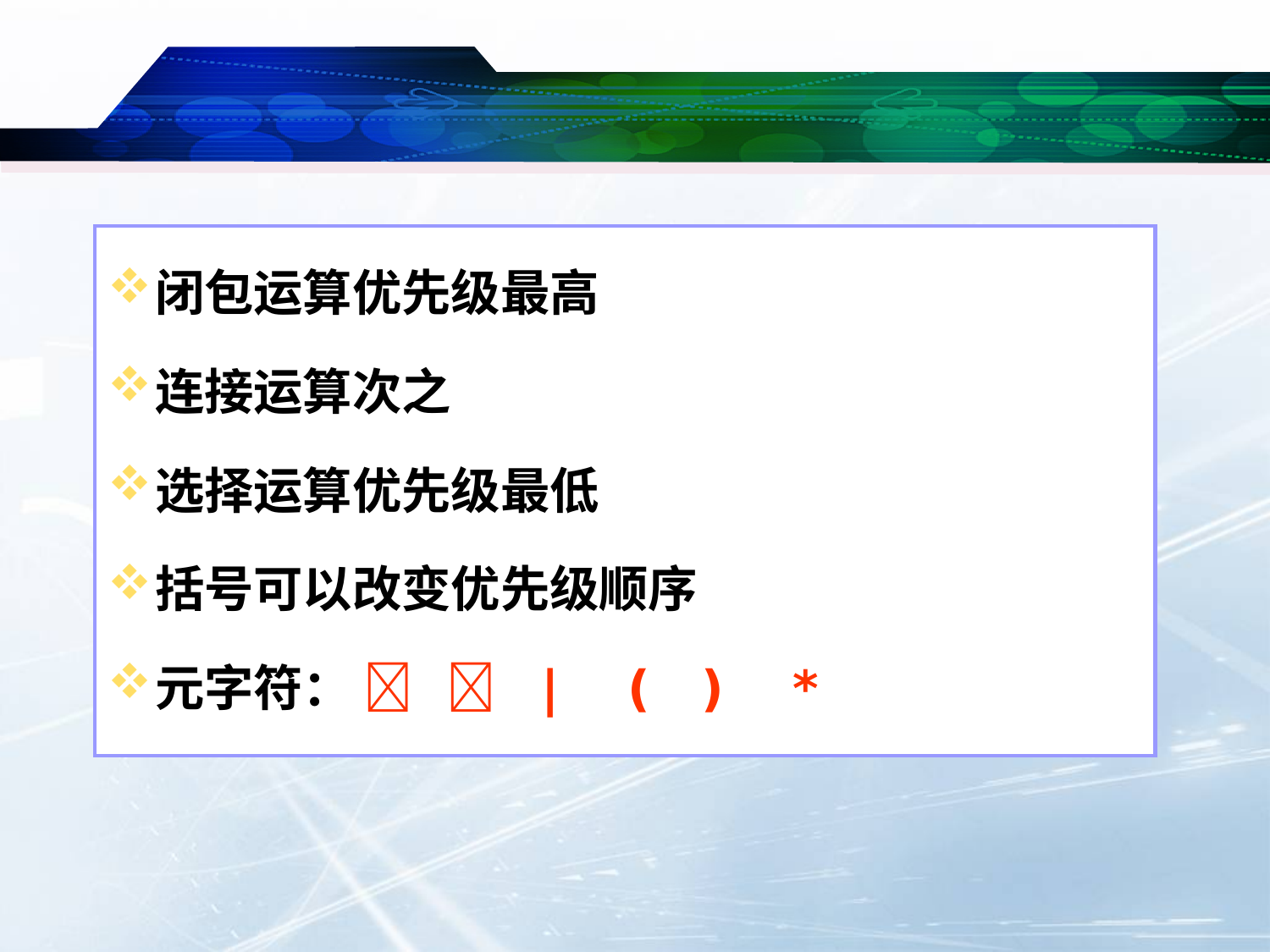

#
闭包运算优先级最高
连接运算次之
选择运算优先级最低
括号可以改变优先级顺序
元字符： ε   ∅   |    (   )    *